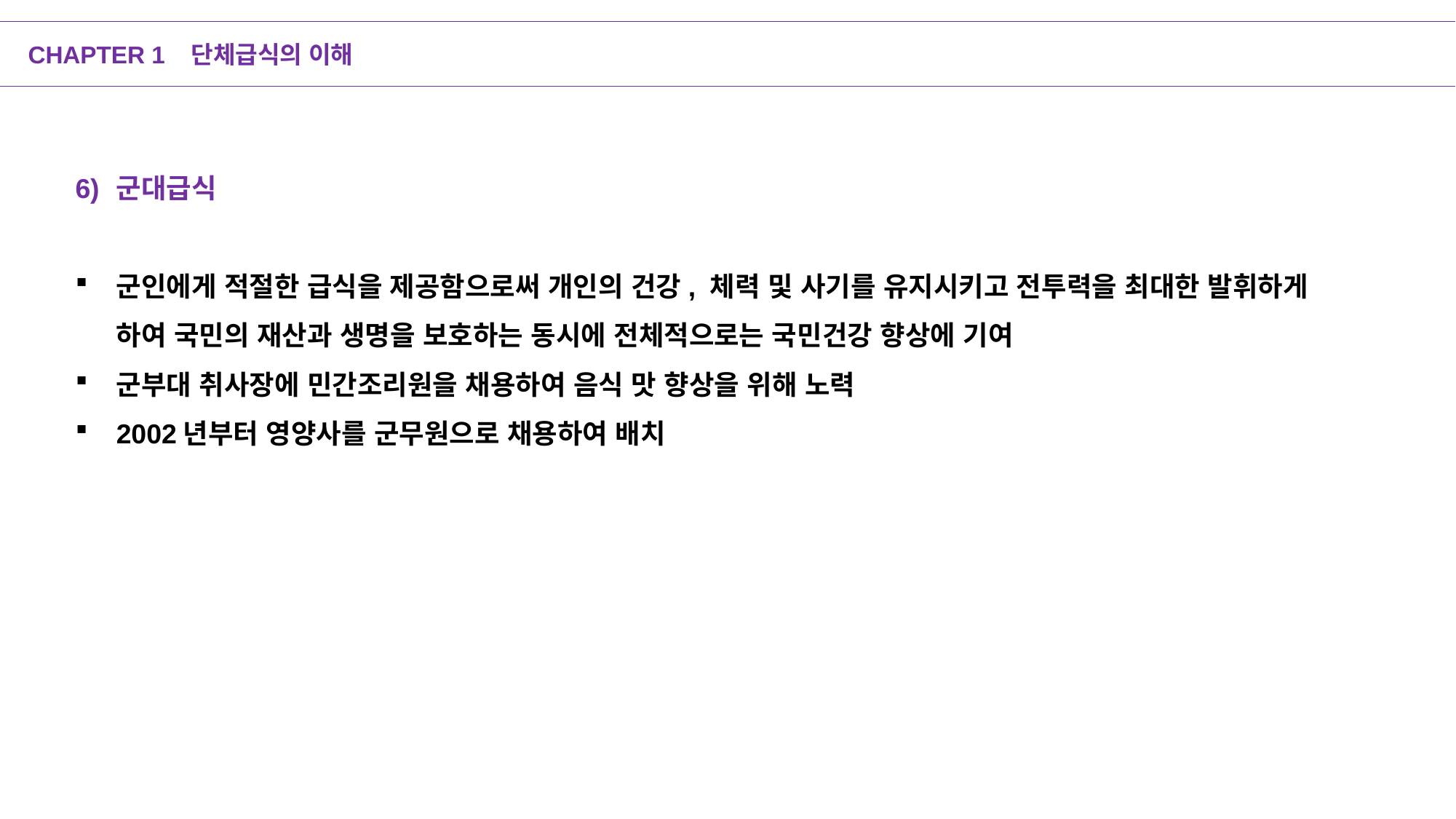

CHAPTER 1   단체급식의 이해
6)	군대급식

군인에게 적절한 급식을 제공함으로써 개인의 건강, 체력 및 사기를 유지시키고 전투력을 최대한 발휘하게 하여 국민의 재산과 생명을 보호하는 동시에 전체적으로는 국민건강 향상에 기여
군부대 취사장에 민간조리원을 채용하여 음식 맛 향상을 위해 노력
2002년부터 영양사를 군무원으로 채용하여 배치